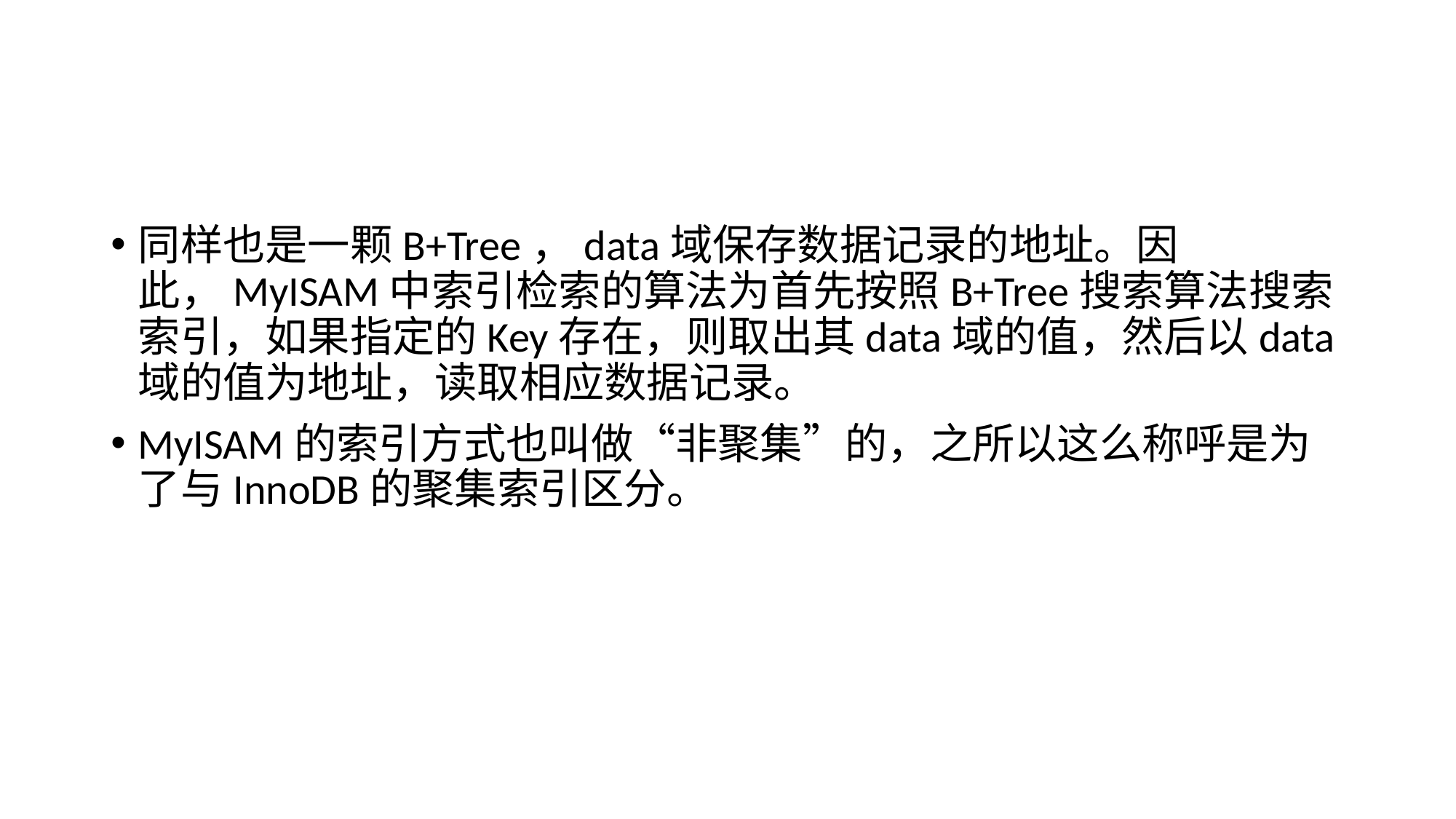

#
同样也是一颗B+Tree，data域保存数据记录的地址。因此，MyISAM中索引检索的算法为首先按照B+Tree搜索算法搜索索引，如果指定的Key存在，则取出其data域的值，然后以data域的值为地址，读取相应数据记录。
MyISAM的索引方式也叫做“非聚集”的，之所以这么称呼是为了与InnoDB的聚集索引区分。